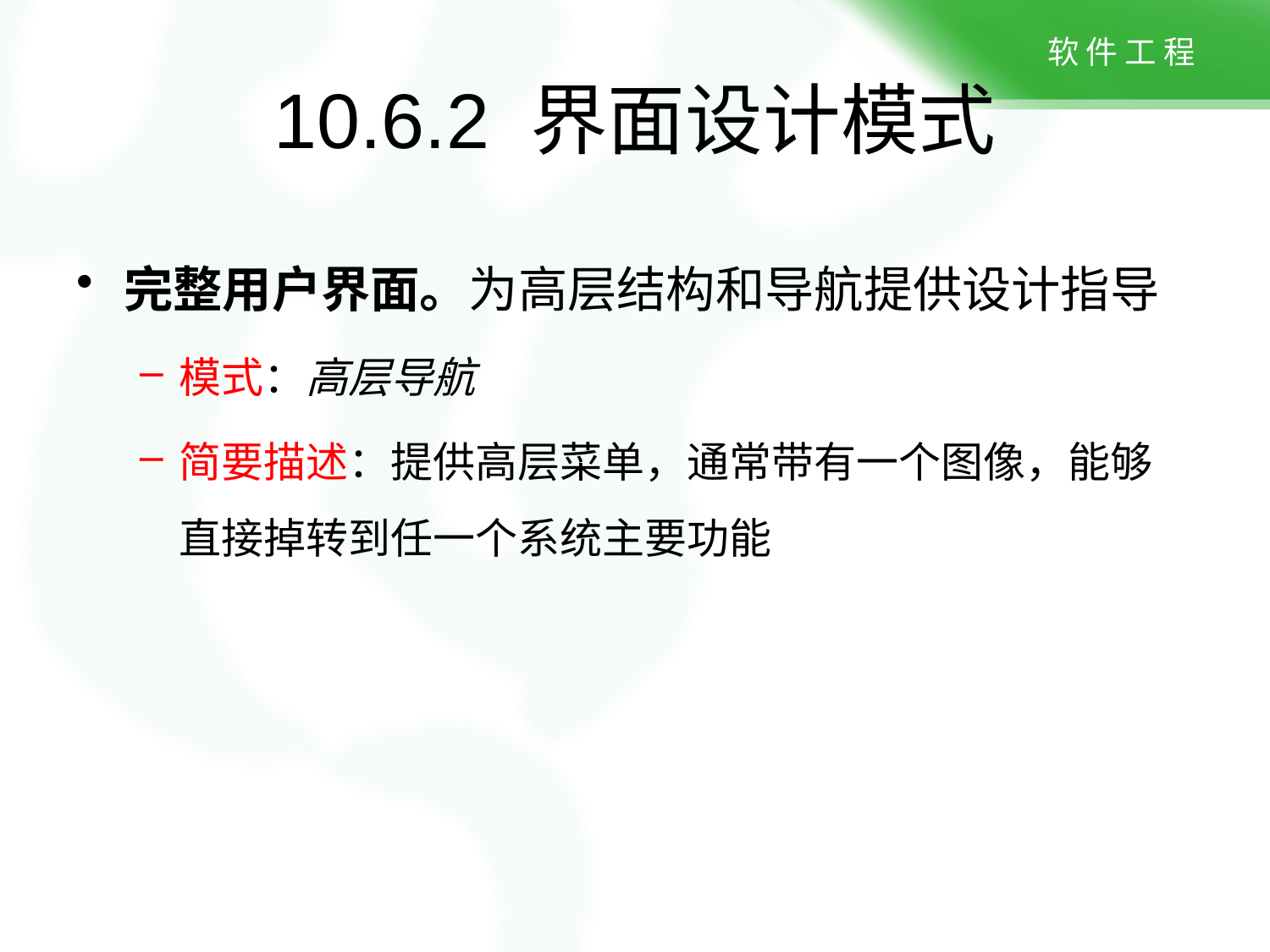

# 10.6.2 界面设计模式
完整用户界面。为高层结构和导航提供设计指导
模式：高层导航
简要描述：提供高层菜单，通常带有一个图像，能够直接掉转到任一个系统主要功能